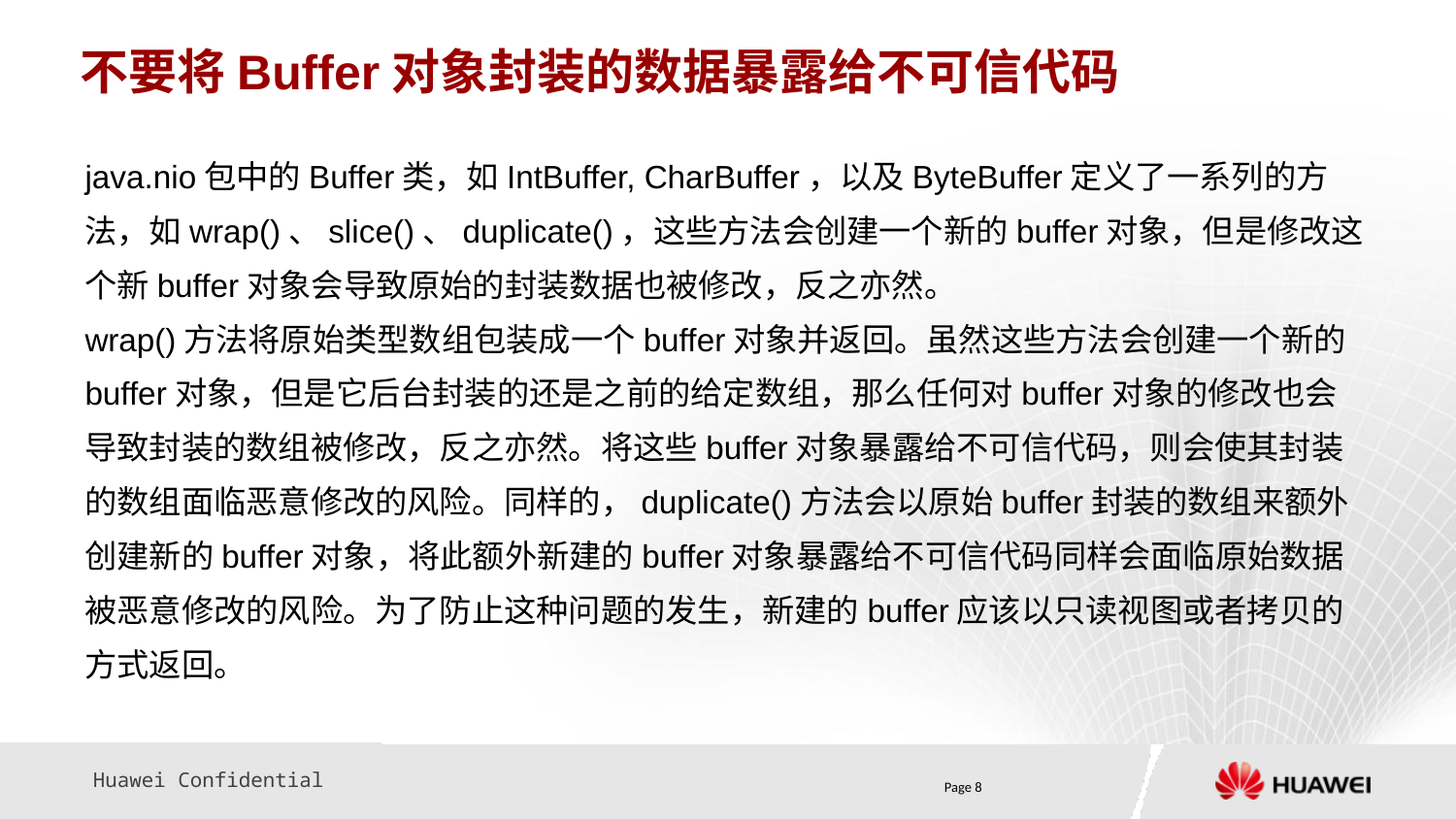

# 不要将Buffer对象封装的数据暴露给不可信代码
java.nio包中的Buffer类，如IntBuffer, CharBuffer，以及ByteBuffer定义了一系列的方法，如wrap()、slice()、duplicate()，这些方法会创建一个新的buffer对象，但是修改这个新buffer对象会导致原始的封装数据也被修改，反之亦然。
wrap()方法将原始类型数组包装成一个buffer对象并返回。虽然这些方法会创建一个新的buffer对象，但是它后台封装的还是之前的给定数组，那么任何对buffer对象的修改也会导致封装的数组被修改，反之亦然。将这些buffer对象暴露给不可信代码，则会使其封装的数组面临恶意修改的风险。同样的，duplicate()方法会以原始buffer封装的数组来额外创建新的buffer对象，将此额外新建的buffer对象暴露给不可信代码同样会面临原始数据被恶意修改的风险。为了防止这种问题的发生，新建的buffer应该以只读视图或者拷贝的方式返回。